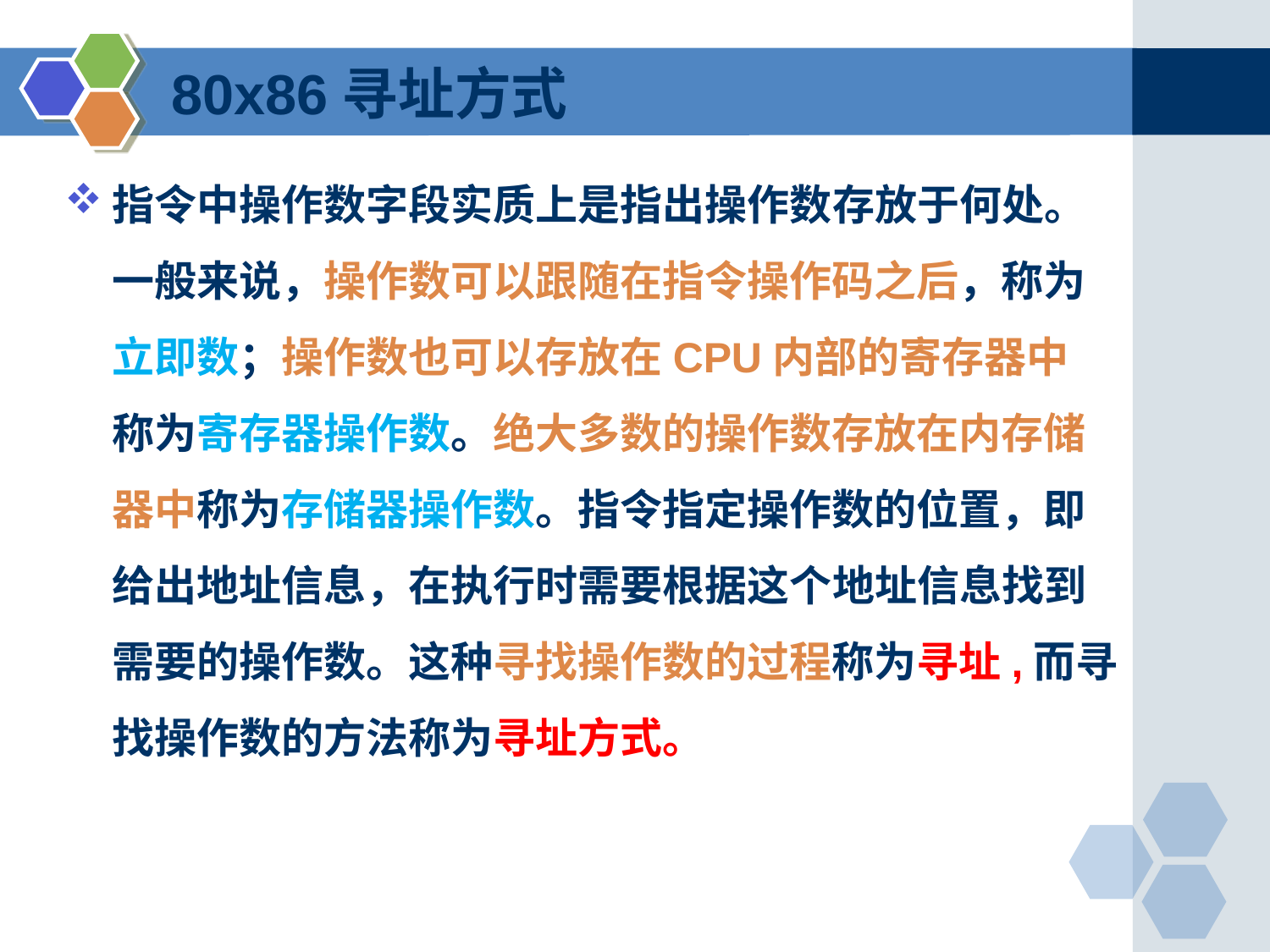

# 80x86寻址方式
指令中操作数字段实质上是指出操作数存放于何处。一般来说，操作数可以跟随在指令操作码之后，称为立即数；操作数也可以存放在CPU内部的寄存器中，称为寄存器操作数。绝大多数的操作数存放在内存储器中称为存储器操作数。指令指定操作数的位置，即给出地址信息，在执行时需要根据这个地址信息找到需要的操作数。这种寻找操作数的过程称为寻址,而寻找操作数的方法称为寻址方式。